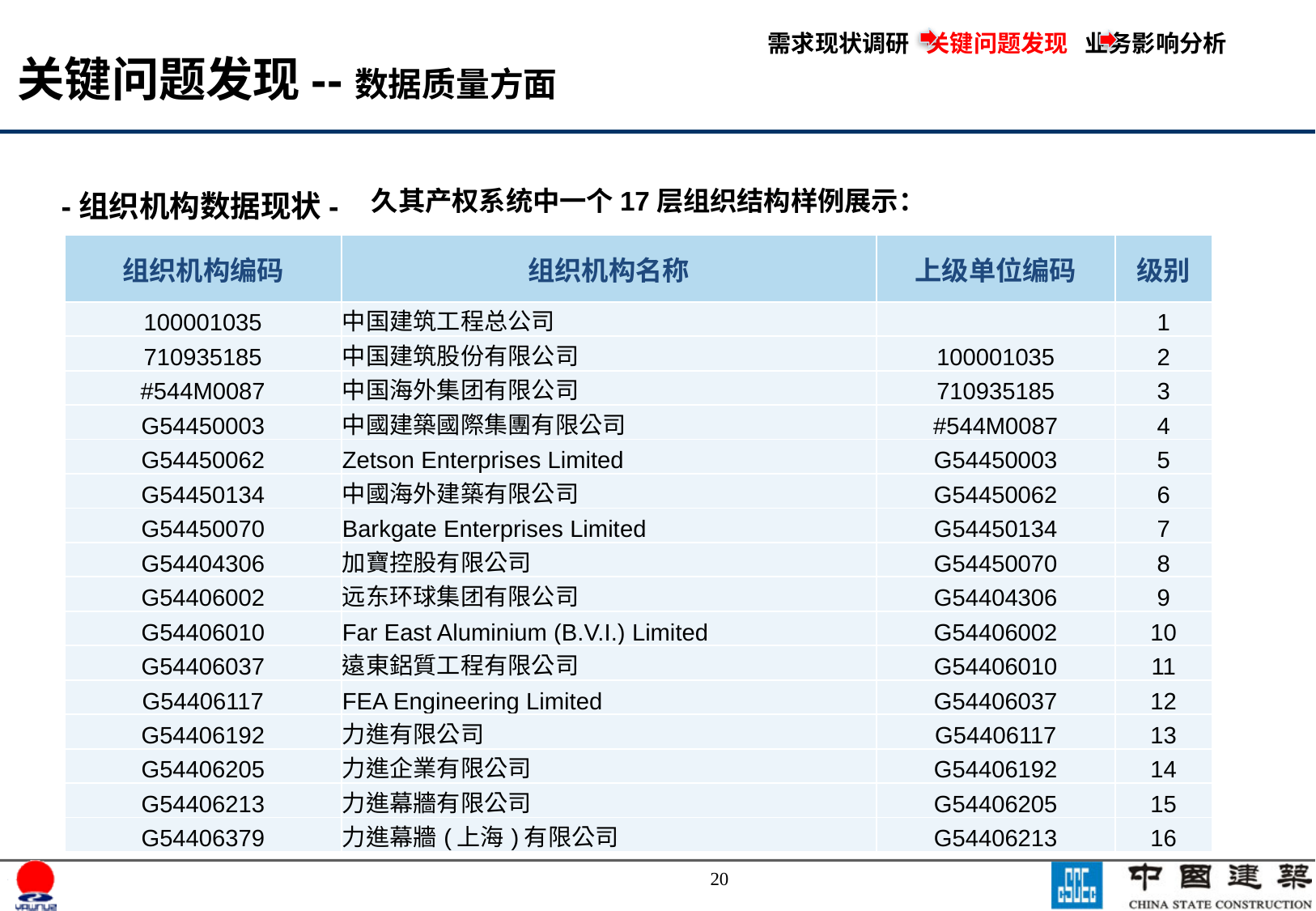

需求现状调研   关键问题发现   业务影响分析
# 关键问题发现--数据质量方面

-组织机构数据现状-
久其产权系统中一个17层组织结构样例展示：
| 组织机构编码 | 组织机构名称 | 上级单位编码 | 级别 |
| --- | --- | --- | --- |
| 100001035 | 中国建筑工程总公司 |  | 1 |
| 710935185 | 中国建筑股份有限公司 | 100001035 | 2 |
| #544M0087 | 中国海外集团有限公司 | 710935185 | 3 |
| G54450003 | 中國建築國際集團有限公司 | #544M0087 | 4 |
| G54450062 | Zetson Enterprises Limited | G54450003 | 5 |
| G54450134 | 中國海外建築有限公司 | G54450062 | 6 |
| G54450070 | Barkgate Enterprises Limited | G54450134 | 7 |
| G54404306 | 加寶控股有限公司 | G54450070 | 8 |
| G54406002 | 远东环球集团有限公司 | G54404306 | 9 |
| G54406010 | Far East Aluminium (B.V.I.) Limited | G54406002 | 10 |
| G54406037 | 遠東鋁質工程有限公司 | G54406010 | 11 |
| G54406117 | FEA Engineering Limited | G54406037 | 12 |
| G54406192 | 力進有限公司 | G54406117 | 13 |
| G54406205 | 力進企業有限公司 | G54406192 | 14 |
| G54406213 | 力進幕牆有限公司 | G54406205 | 15 |
| G54406379 | 力進幕牆(上海)有限公司 | G54406213 | 16 |
20